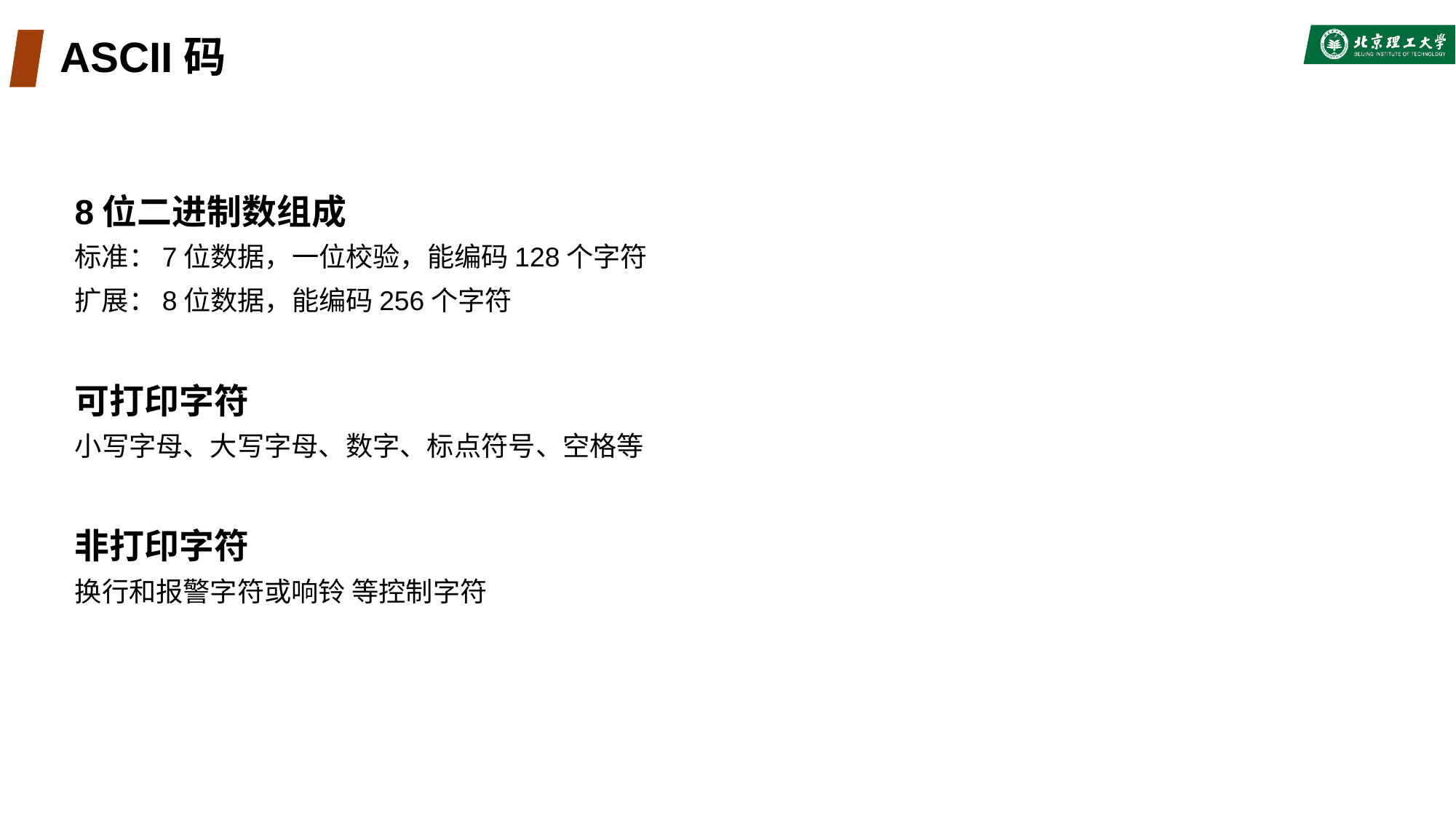

# ASCII码
8位二进制数组成
标准：7位数据，一位校验，能编码128个字符
扩展：8位数据，能编码256个字符

可打印字符
小写字母、大写字母、数字、标点符号、空格等

非打印字符
换行和报警字符或响铃 等控制字符